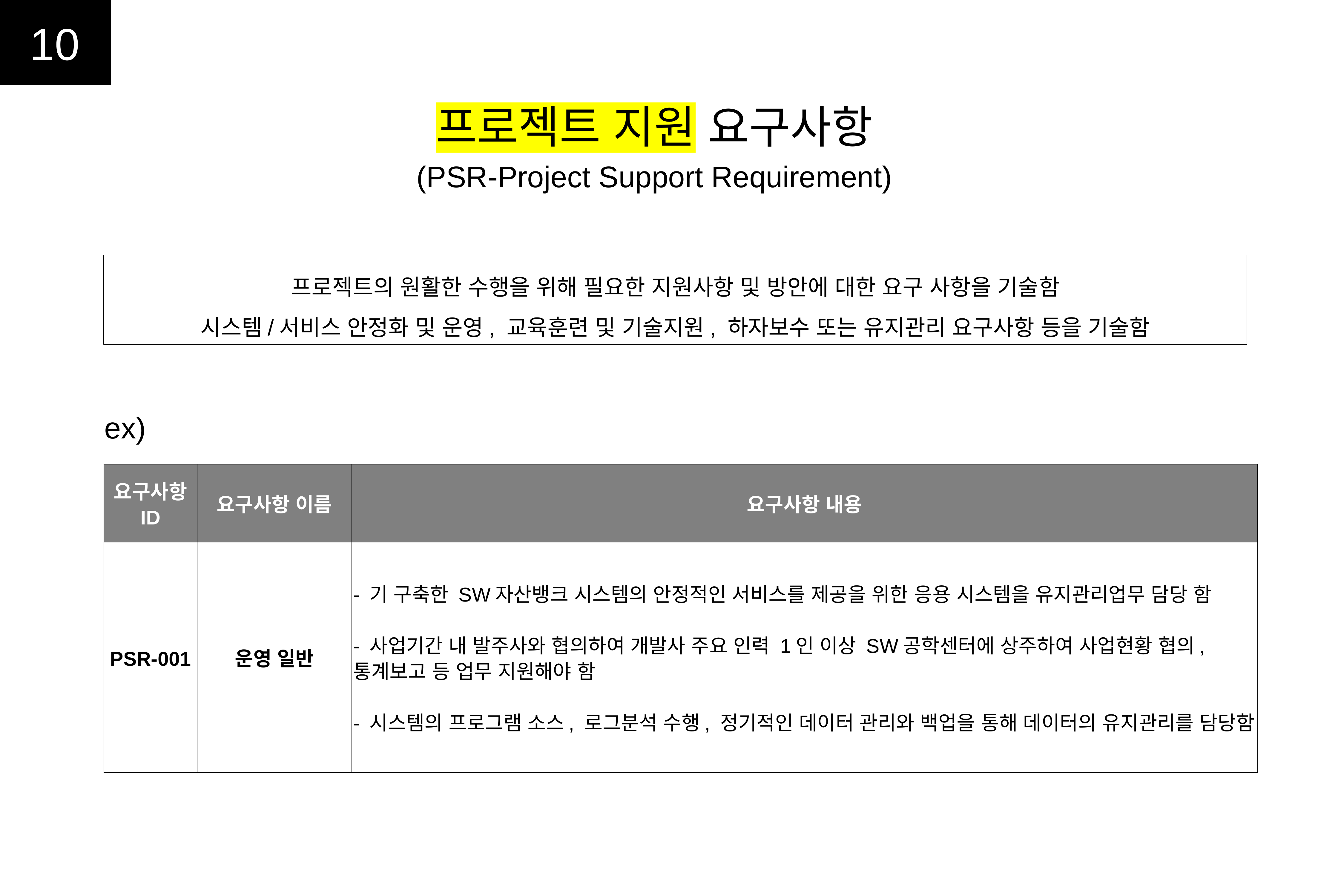

10
프로젝트 지원 요구사항
(PSR-Project Support Requirement)
프로젝트의 원활한 수행을 위해 필요한 지원사항 및 방안에 대한 요구 사항을 기술함
시스템/서비스 안정화 및 운영, 교육훈련 및 기술지원, 하자보수 또는 유지관리 요구사항 등을 기술함
ex)
| 요구사항 ID | 요구사항 이름 | 요구사항 내용 |
| --- | --- | --- |
| PSR-001 | 운영 일반 | - 기 구축한 SW자산뱅크 시스템의 안정적인 서비스를 제공을 위한 응용 시스템을 유지관리업무 담당 함 - 사업기간 내 발주사와 협의하여 개발사 주요 인력 1인 이상 SW공학센터에 상주하여 사업현황 협의, 통계보고 등 업무 지원해야 함 - 시스템의 프로그램 소스, 로그분석 수행, 정기적인 데이터 관리와 백업을 통해 데이터의 유지관리를 담당함 |